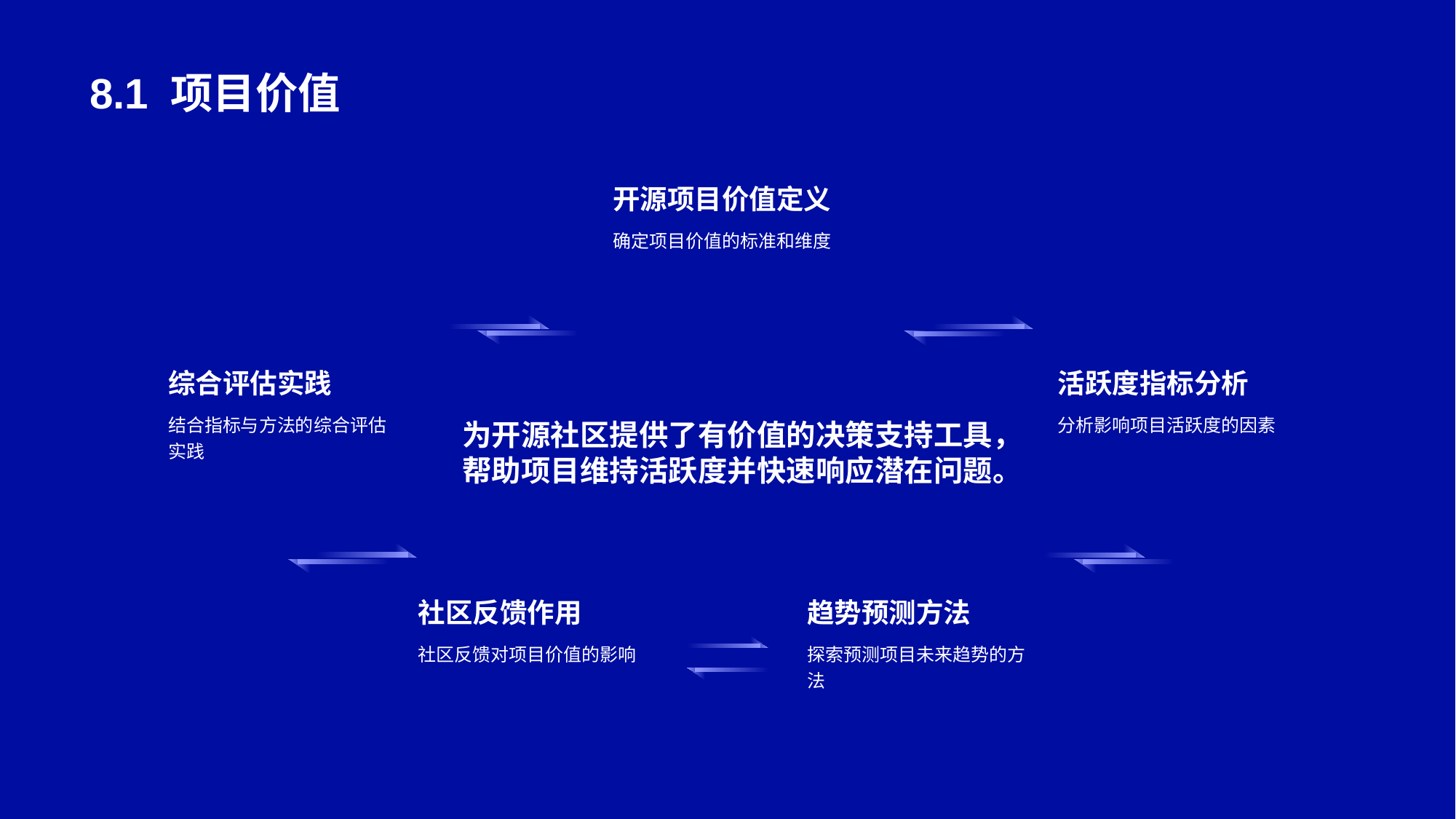

# 8.1 项目价值

开源项目价值定义
确定项目价值的标准和维度

综合评估实践
结合指标与方法的综合评估实践
活跃度指标分析
分析影响项目活跃度的因素
为开源社区提供了有价值的决策支持工具，帮助项目维持活跃度并快速响应潜在问题。

社区反馈作用
社区反馈对项目价值的影响
趋势预测方法
探索预测项目未来趋势的方法